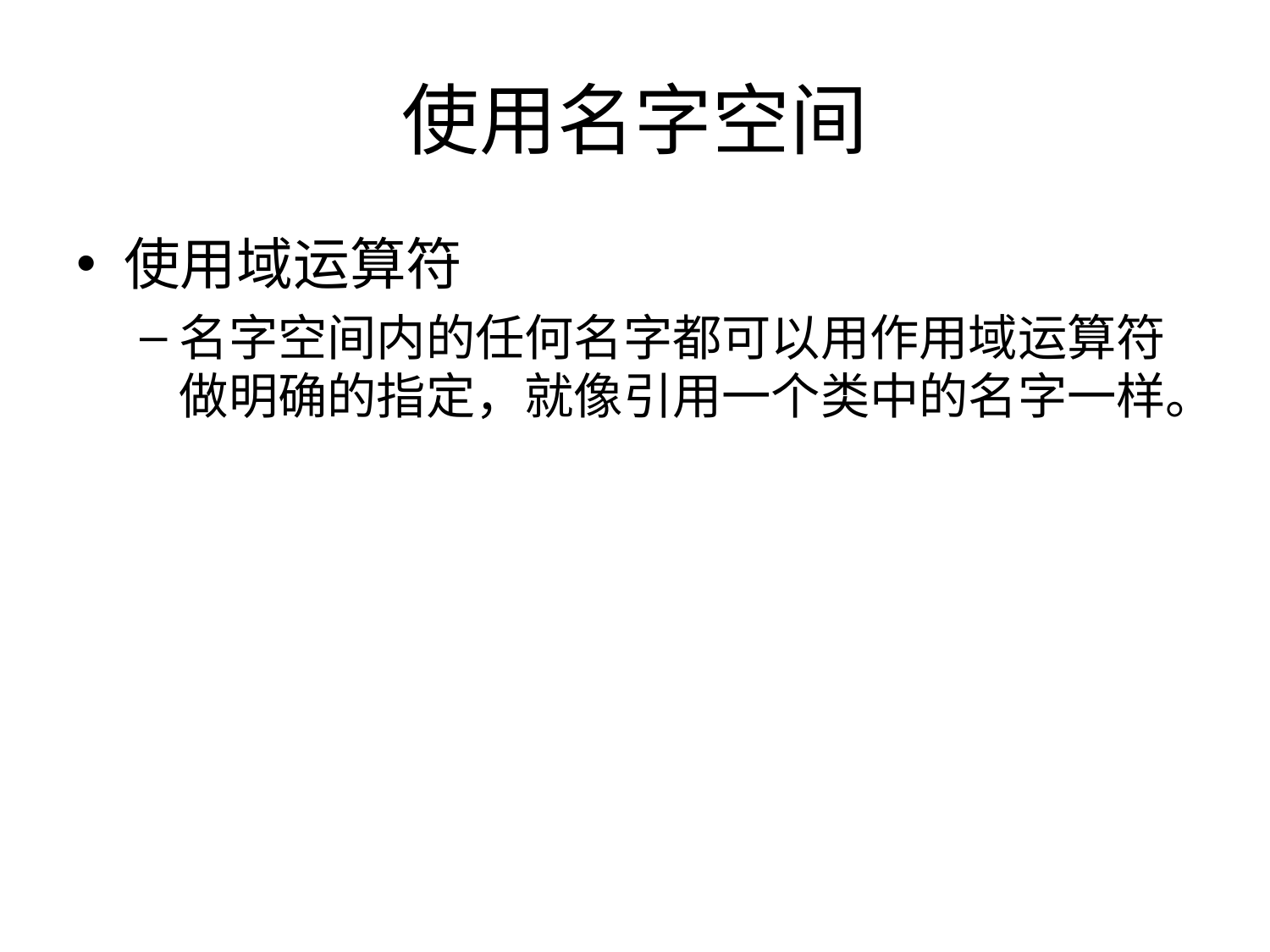

# 使用名字空间
使用域运算符
名字空间内的任何名字都可以用作用域运算符做明确的指定，就像引用一个类中的名字一样。